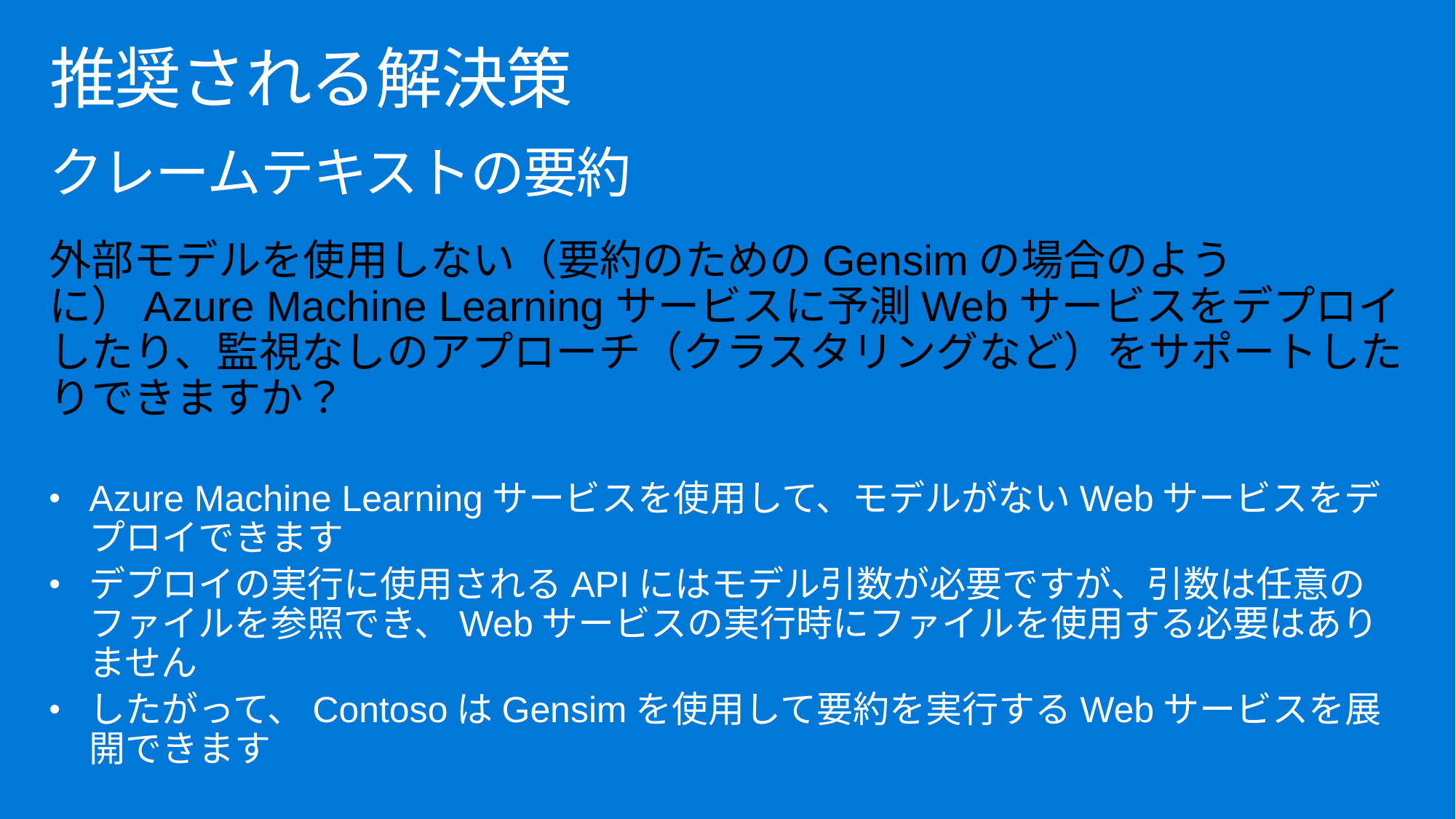

# 推奨される解決策
クレームテキストの要約
外部モデルを使用しない（要約のためのGensimの場合のように）Azure Machine Learningサービスに予測Webサービスをデプロイしたり、監視なしのアプローチ（クラスタリングなど）をサポートしたりできますか？
Azure Machine Learningサービスを使用して、モデルがないWebサービスをデプロイできます
デプロイの実行に使用されるAPIにはモデル引数が必要ですが、引数は任意のファイルを参照でき、Webサービスの実行時にファイルを使用する必要はありません
したがって、ContosoはGensimを使用して要約を実行するWebサービスを展開できます